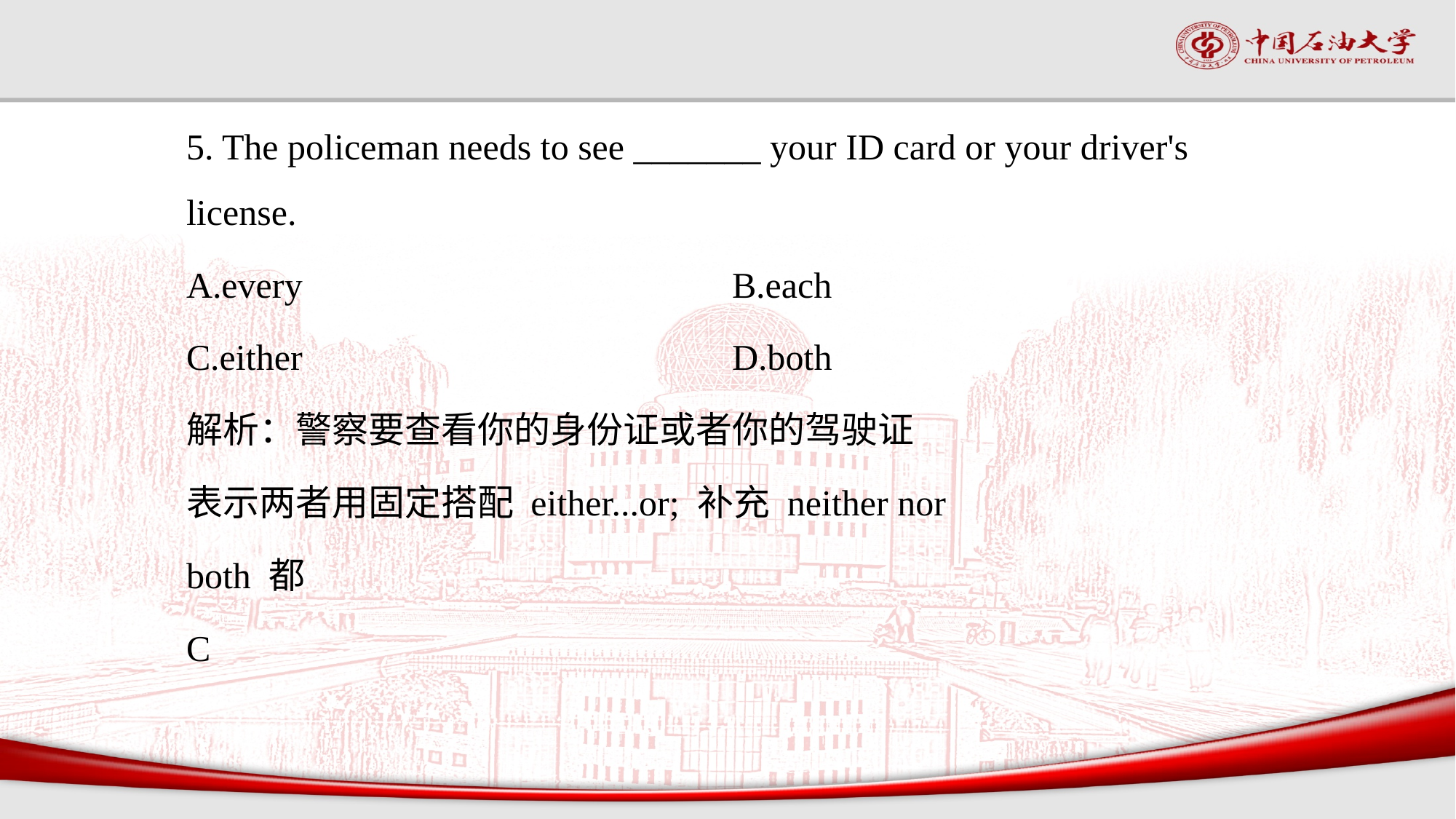

5. The policeman needs to see _______ your ID card or your driver's license.
A.every				B.each
C.either				D.both
解析：警察要查看你的身份证或者你的驾驶证
表示两者用固定搭配 either...or; 补充 neither nor
both 都
C